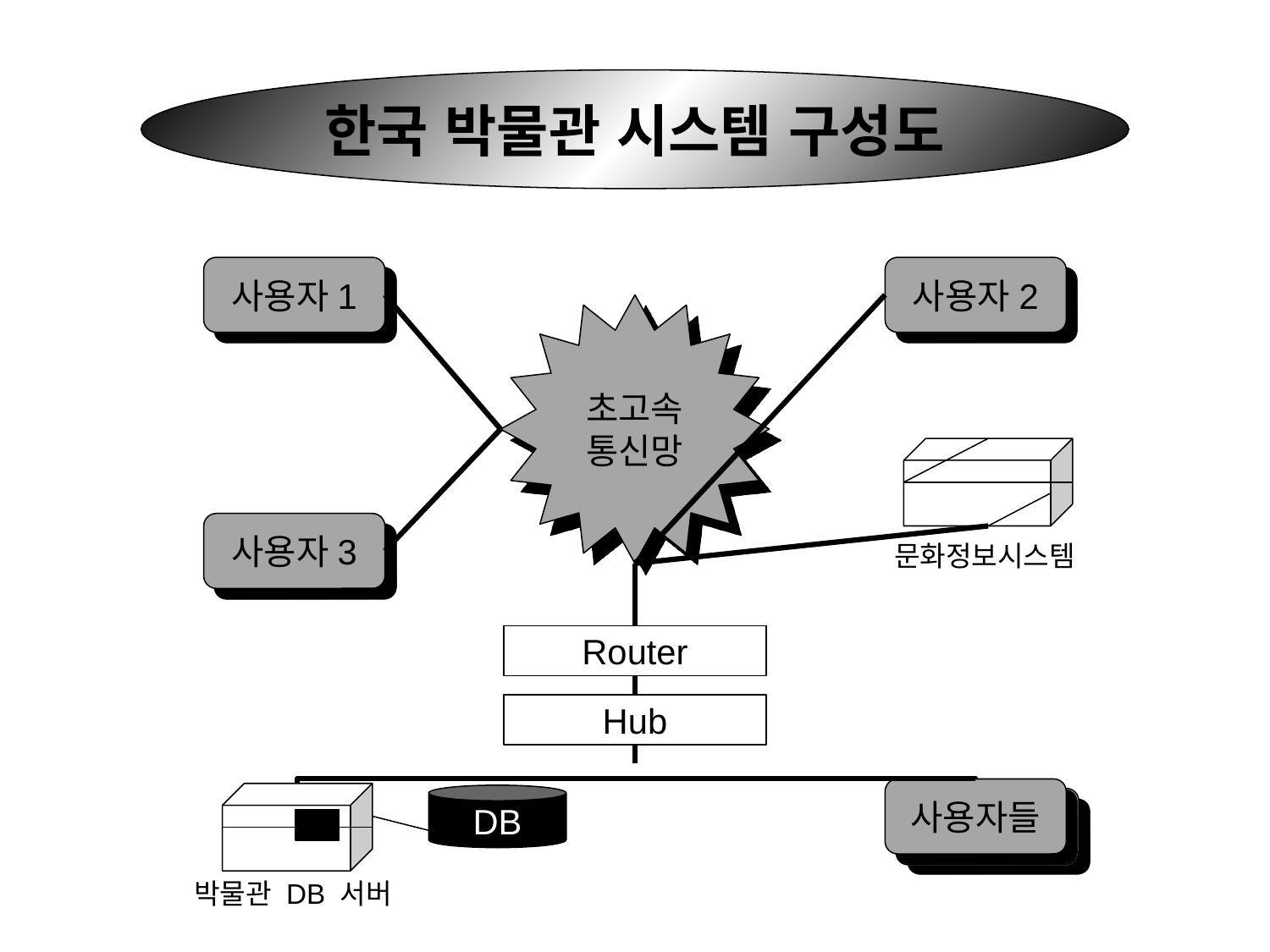

한국 박물관 시스템 구성도
사용자1
사용자2
초고속
통신망

사용자3
문화정보시스템
Router
Hub
사용자들

DB
사용자들

박물관 DB 서버